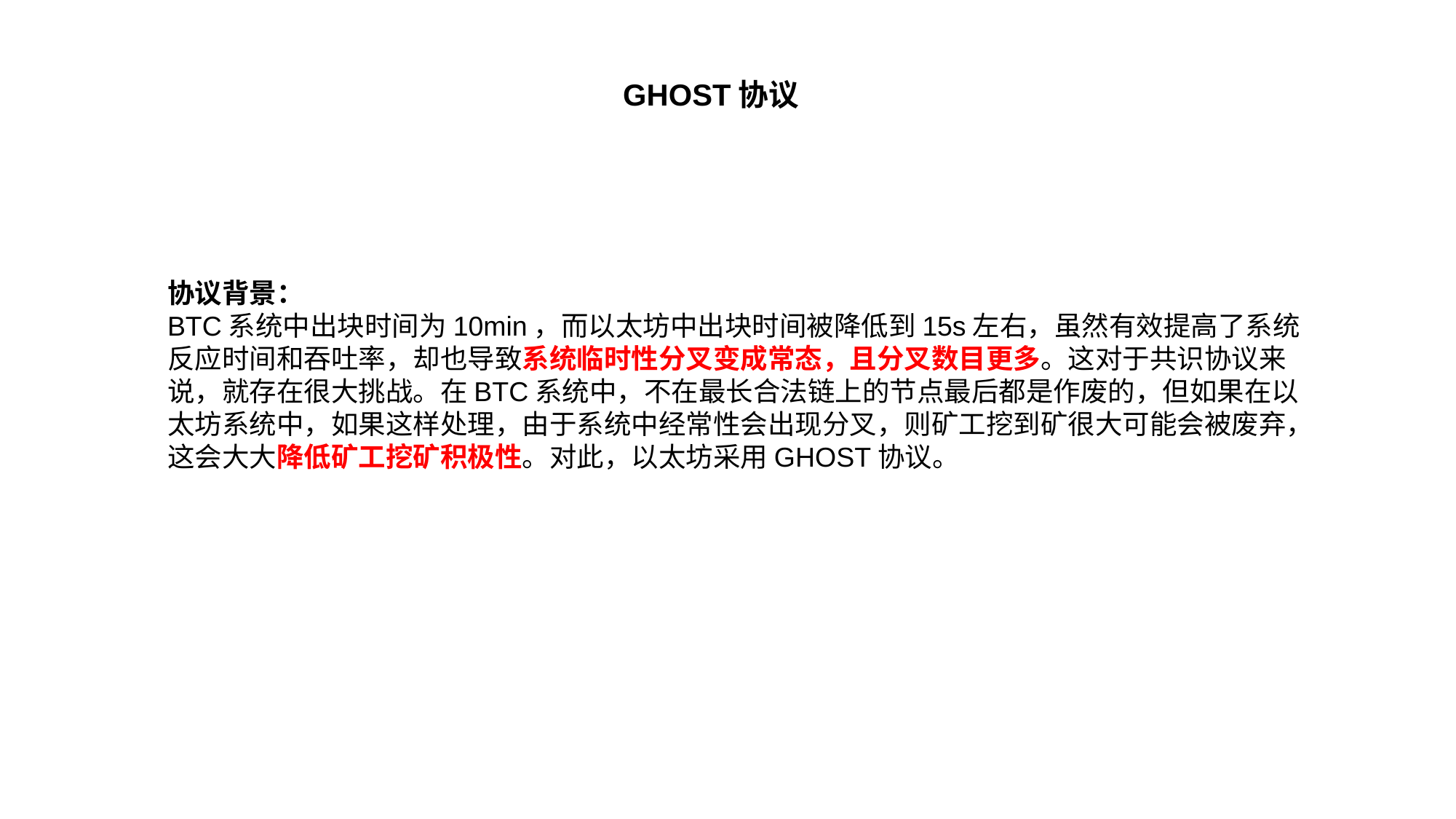

GHOST协议
协议背景：
BTC系统中出块时间为10min，而以太坊中出块时间被降低到15s左右，虽然有效提高了系统反应时间和吞吐率，却也导致系统临时性分叉变成常态，且分叉数目更多。这对于共识协议来说，就存在很大挑战。在BTC系统中，不在最长合法链上的节点最后都是作废的，但如果在以太坊系统中，如果这样处理，由于系统中经常性会出现分叉，则矿工挖到矿很大可能会被废弃，这会大大降低矿工挖矿积极性。对此，以太坊采用GHOST协议。